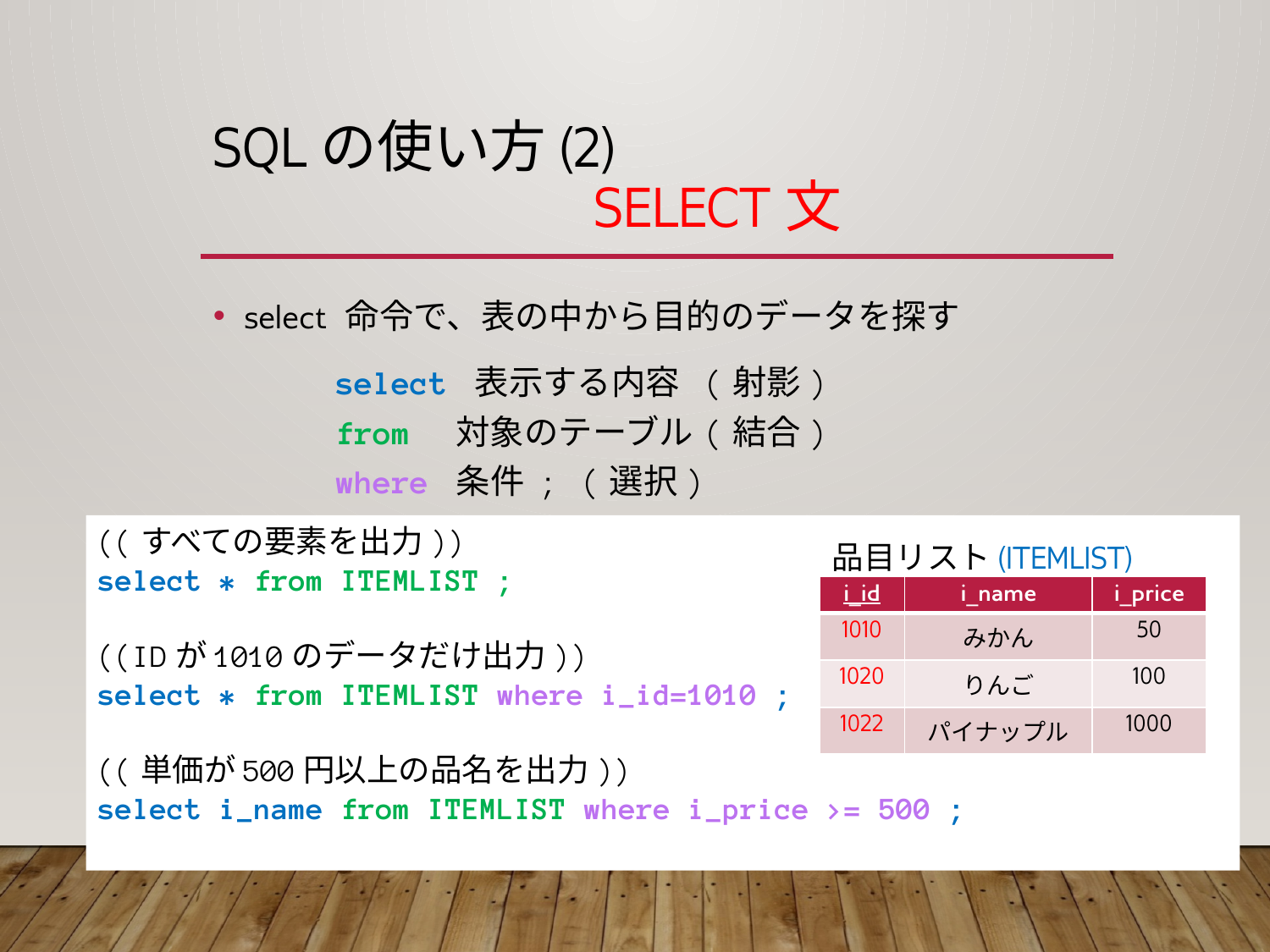

# SQLの使い方(2) select文
select 命令で、表の中から目的のデータを探す
	select 表示する内容			(射影)
		from  対象のテーブル		(結合)
		where 条件 ;			(選択)
((すべての要素を出力))
select * from ITEMLIST ;

((IDが1010のデータだけ出力))
select * from ITEMLIST where i_id=1010 ;

((単価が500円以上の品名を出力))
select i_name from ITEMLIST where i_price >= 500 ;

品目リスト(ITEMLIST)
| i\_id | i\_name | i\_price |
| --- | --- | --- |
| 1010 | みかん | 50 |
| 1020 | りんご | 100 |
| 1022 | パイナップル | 1000 |